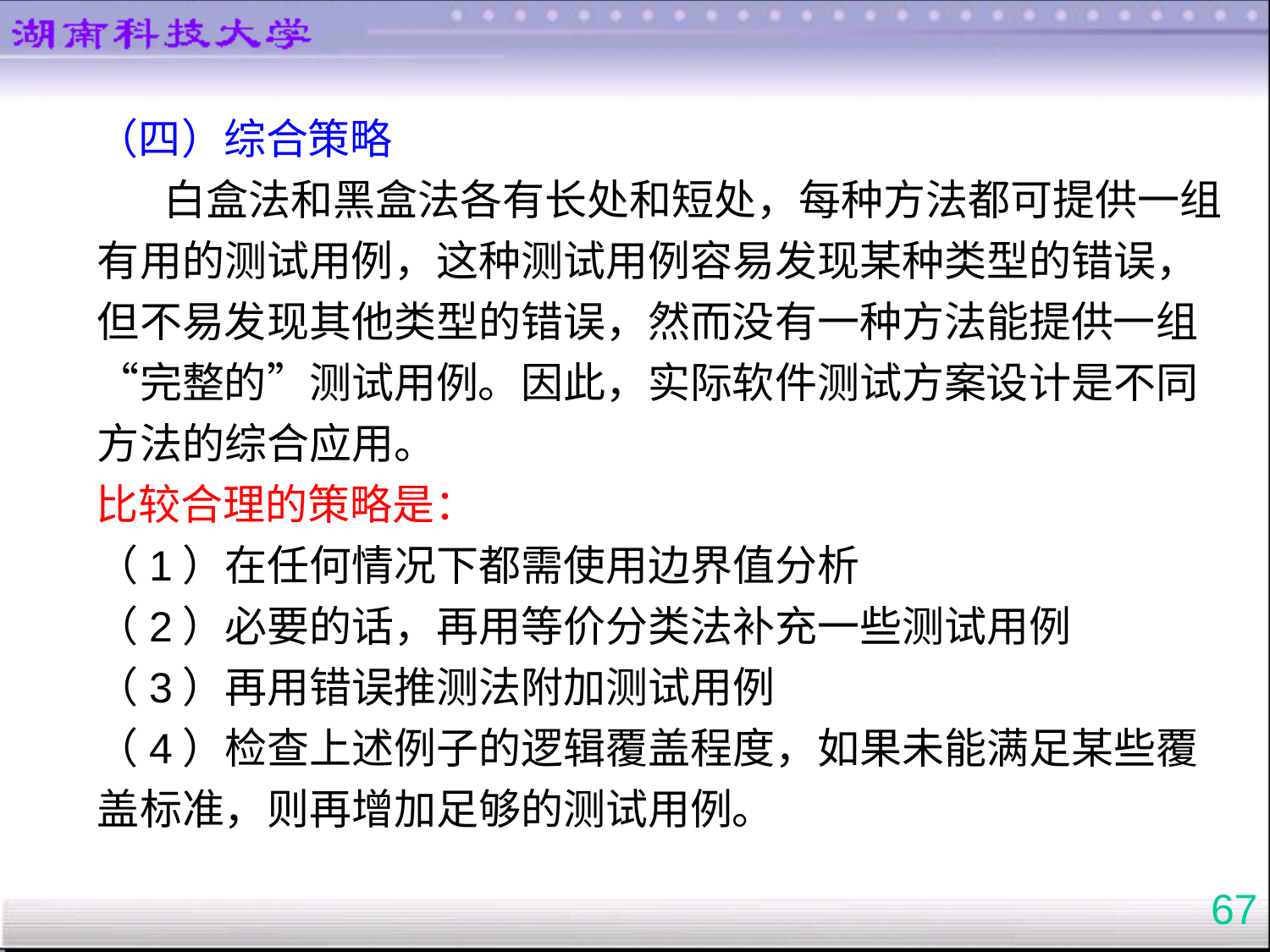

（四）综合策略
      白盒法和黑盒法各有长处和短处，每种方法都可提供一组有用的测试用例，这种测试用例容易发现某种类型的错误，但不易发现其他类型的错误，然而没有一种方法能提供一组“完整的”测试用例。因此，实际软件测试方案设计是不同方法的综合应用。
比较合理的策略是：
（1）在任何情况下都需使用边界值分析
（2）必要的话，再用等价分类法补充一些测试用例
（3）再用错误推测法附加测试用例
（4）检查上述例子的逻辑覆盖程度，如果未能满足某些覆盖标准，则再增加足够的测试用例。

67